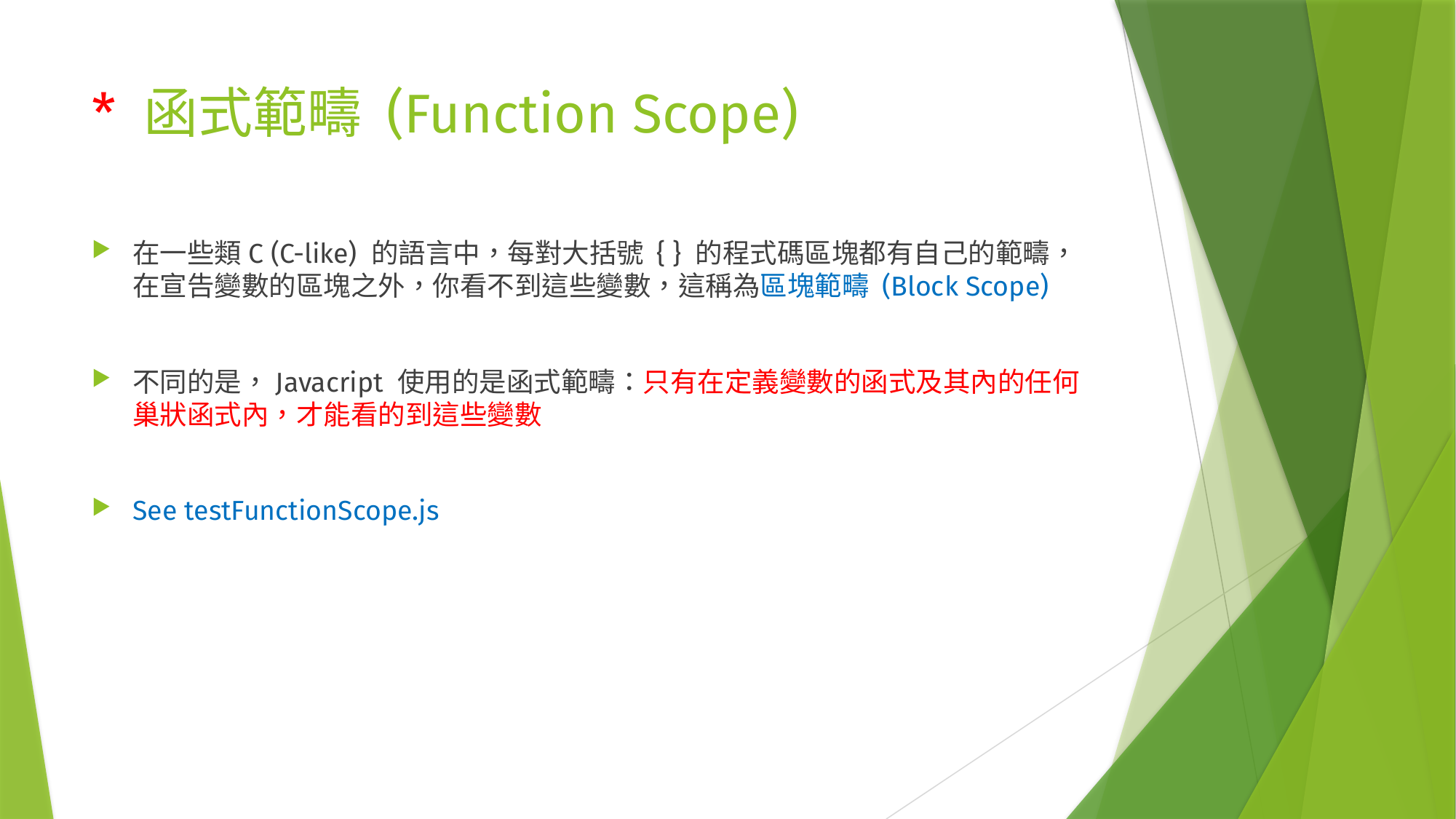

# * 函式範疇 (Function Scope)
在一些類C (C-like) 的語言中，每對大括號 { } 的程式碼區塊都有自己的範疇，在宣告變數的區塊之外，你看不到這些變數，這稱為區塊範疇 (Block Scope)

不同的是，Javacript 使用的是函式範疇：只有在定義變數的函式及其內的任何巢狀函式內，才能看的到這些變數

See testFunctionScope.js